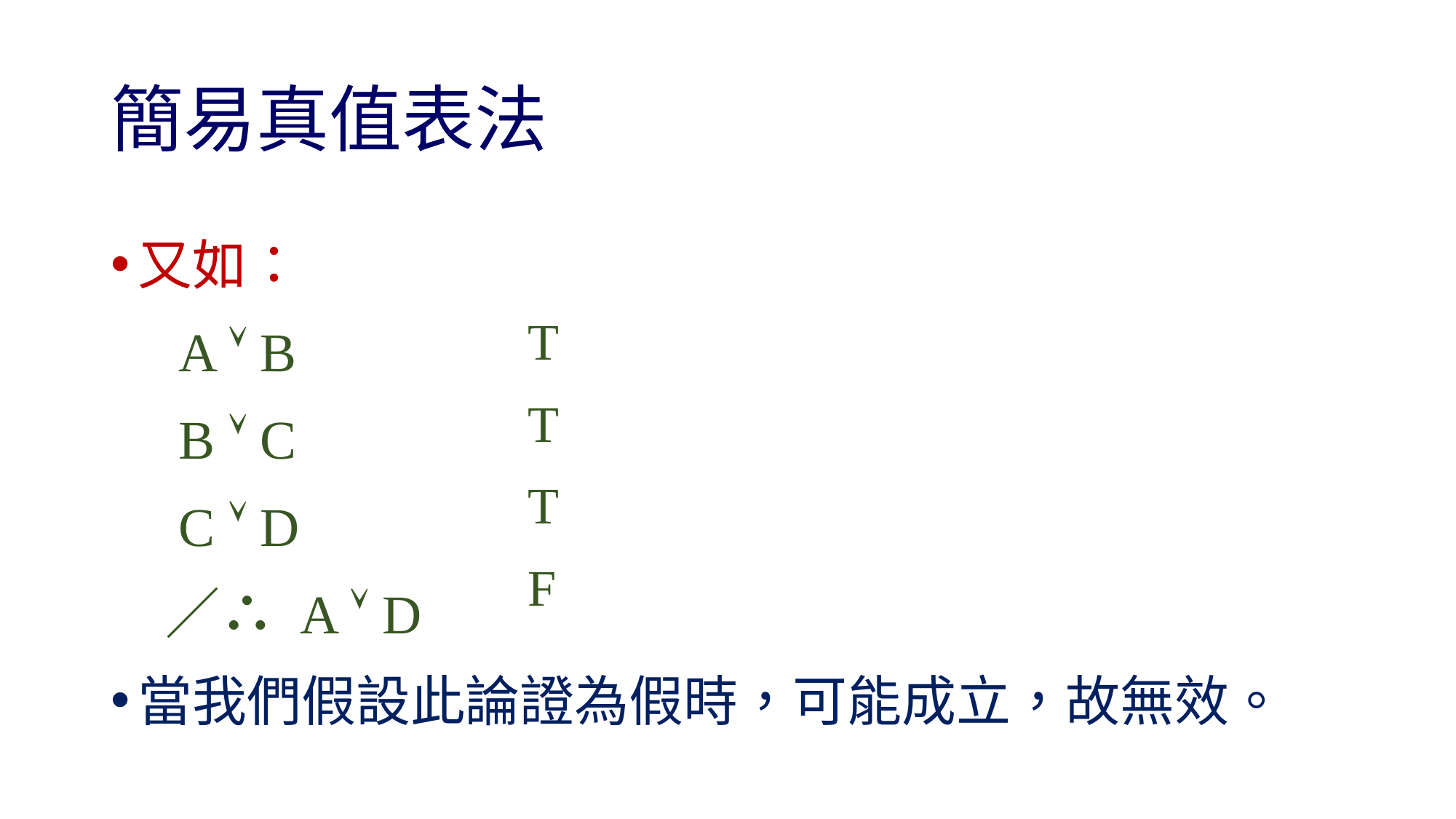

# 簡易真值表法
又如：
　A ∨ B
　B ∨ C
　C ∨ D
　／∴ A ∨ D
當我們假設此論證為假時，可能成立，故無效。
T
T
T
F